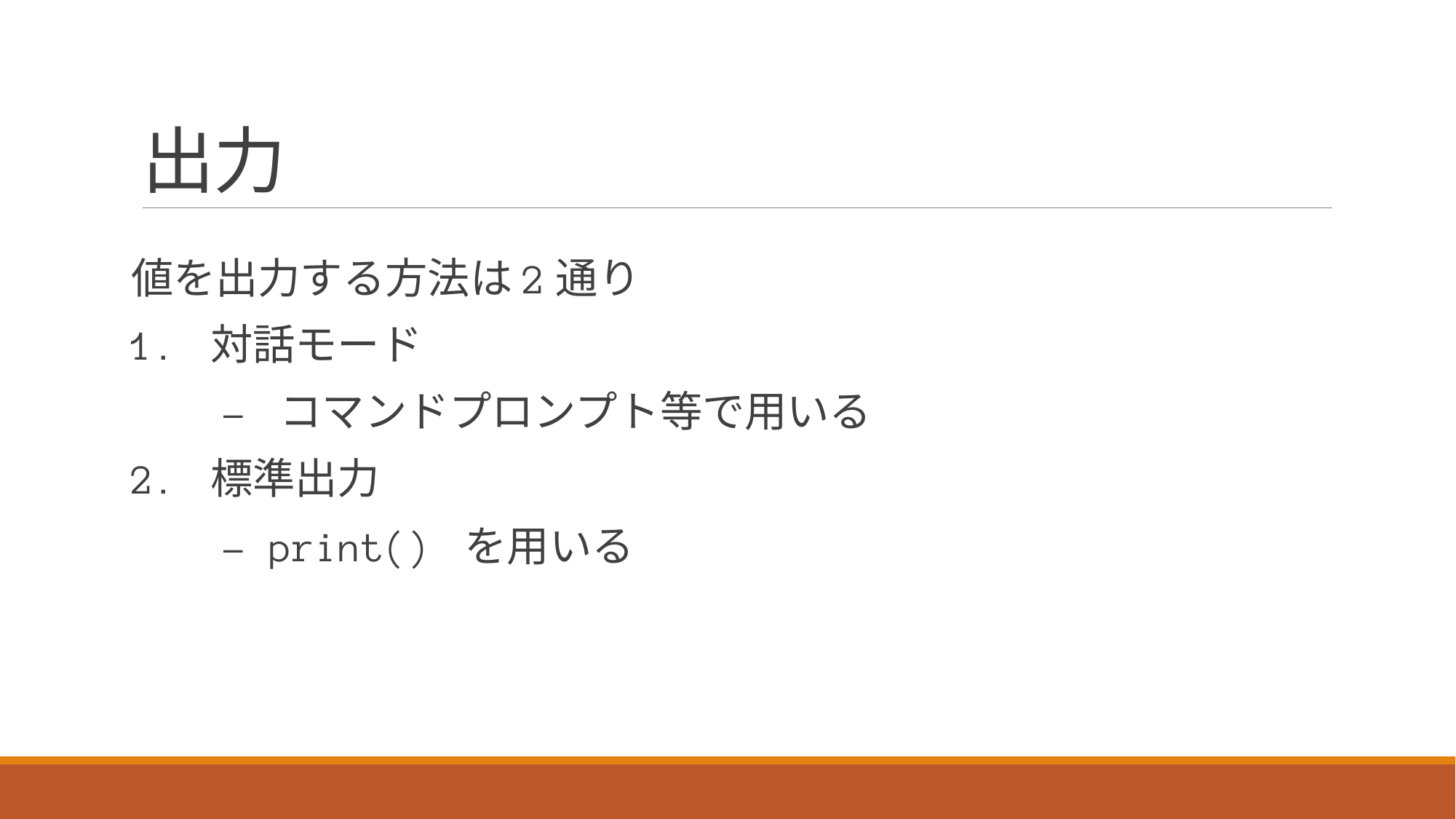

# 出力
値を出力する方法は2通り
1. 対話モード
    - コマンドプロンプト等で用いる
2. 標準出力
    - print() を用いる